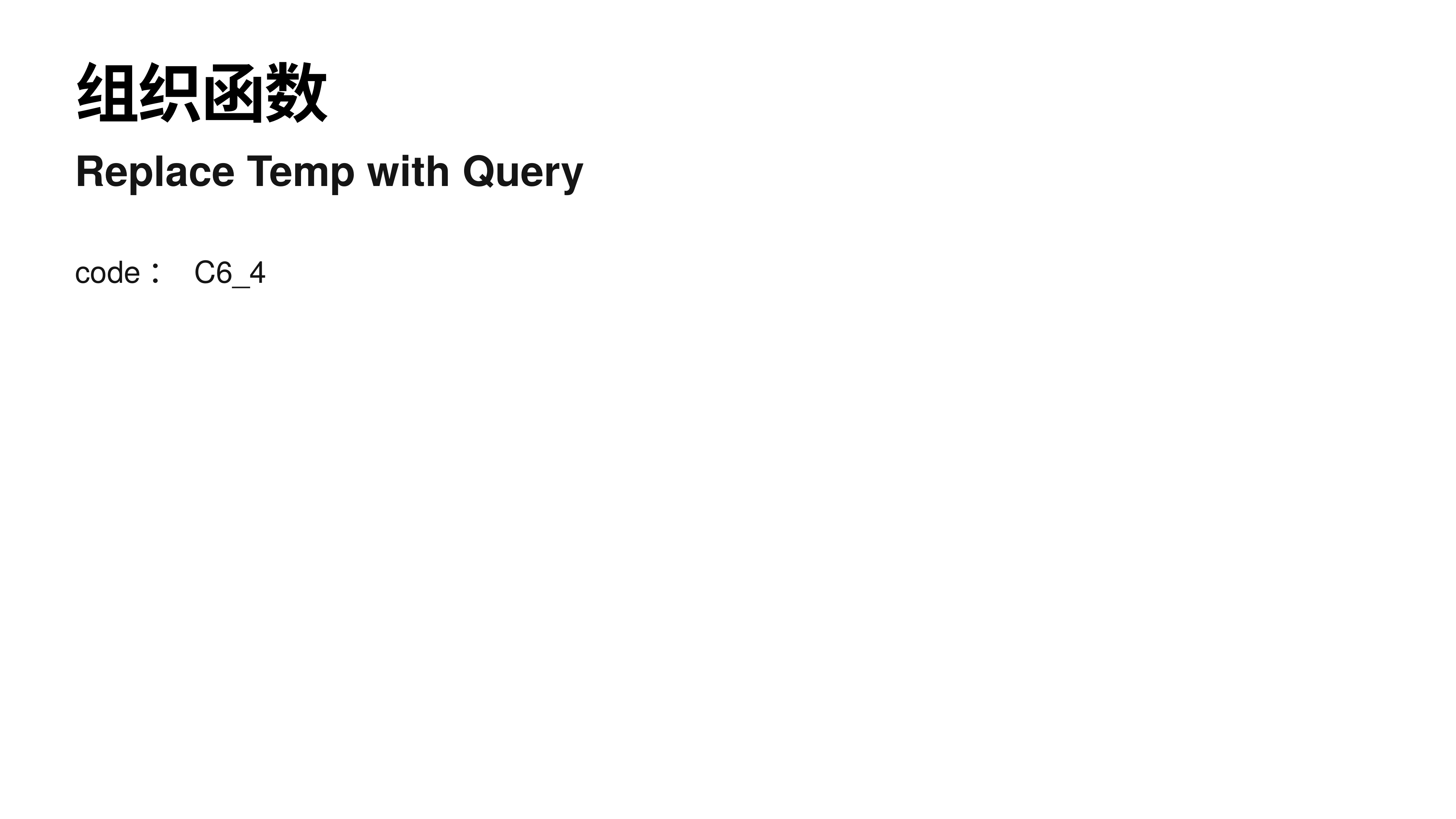

# 组织函数
Replace Temp with Query

code： C6_4